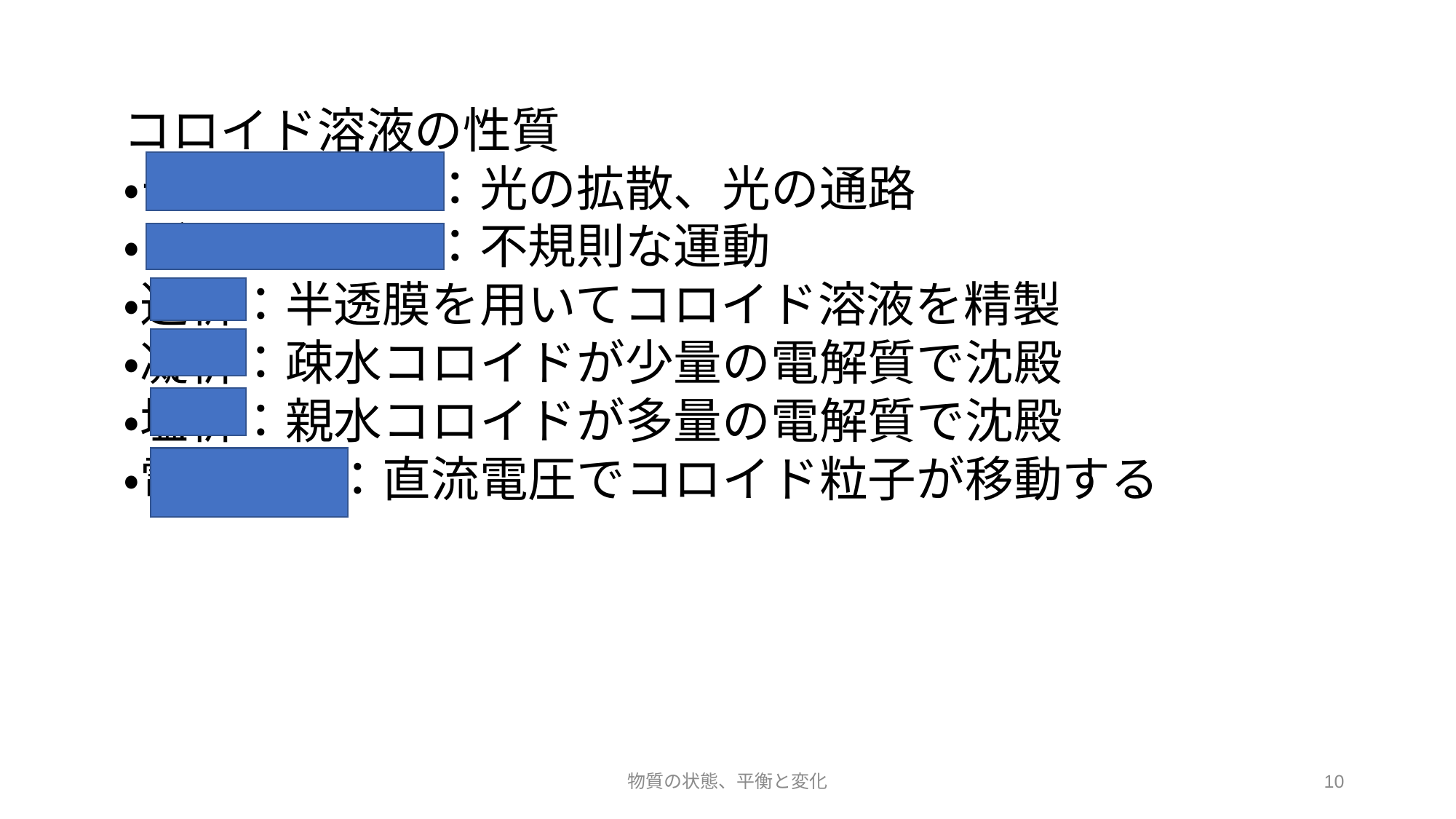

コロイド溶液の性質
・チンダル現象：光の拡散、光の通路
・ブラウン運動：不規則な運動
・透析：半透膜を用いてコロイド溶液を精製
・凝析：疎水コロイドが少量の電解質で沈殿
・塩析：親水コロイドが多量の電解質で沈殿
・電気泳動：直流電圧でコロイド粒子が移動する

物質の状態、平衡と変化
10